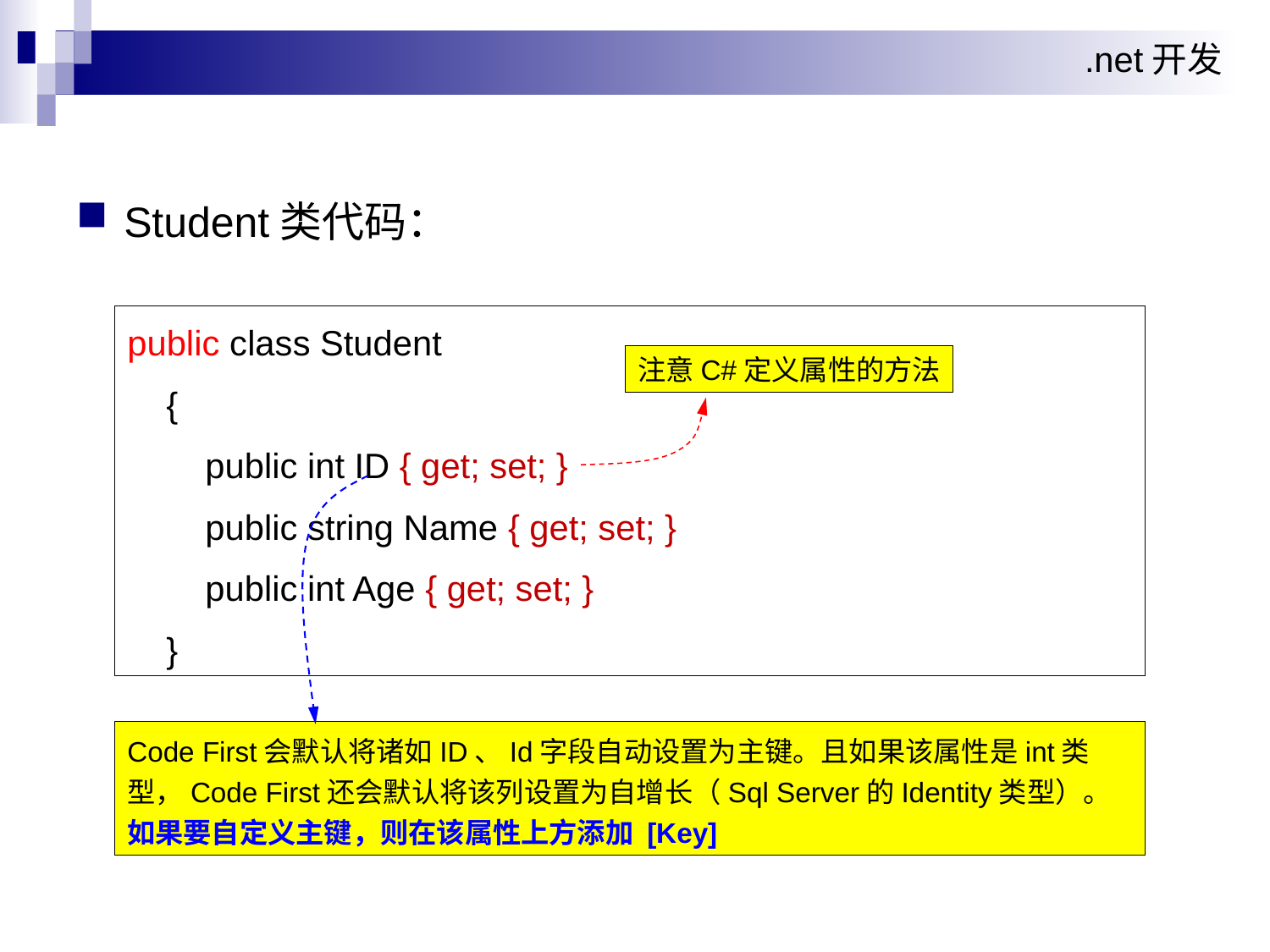

Student类代码：

public class Student
    {
        public int ID { get; set; }
        public string Name { get; set; }
        public int Age { get; set; }
    }
注意C#定义属性的方法

Code First会默认将诸如ID、Id字段自动设置为主键。且如果该属性是int类型，Code First还会默认将该列设置为自增长（Sql Server的Identity类型）。
如果要自定义主键，则在该属性上方添加 [Key]